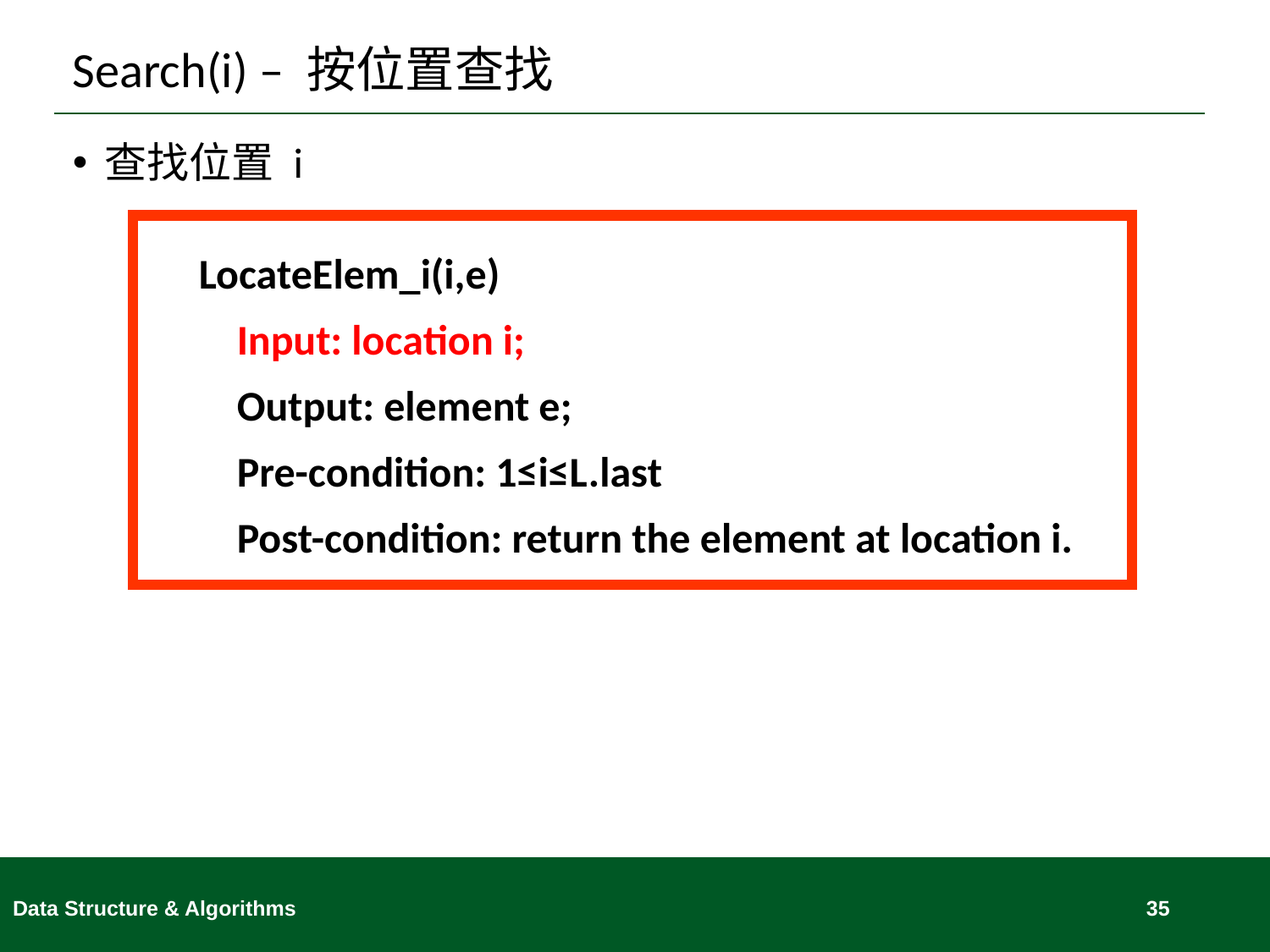

# Search(i) – 按位置查找
查找位置 i

LocateElem_i(i,e)
    Input: location i;
    Output: element e;
    Pre-condition: 1≤i≤L.last
    Post-condition: return the element at location i.
Data Structure & Algorithms
35